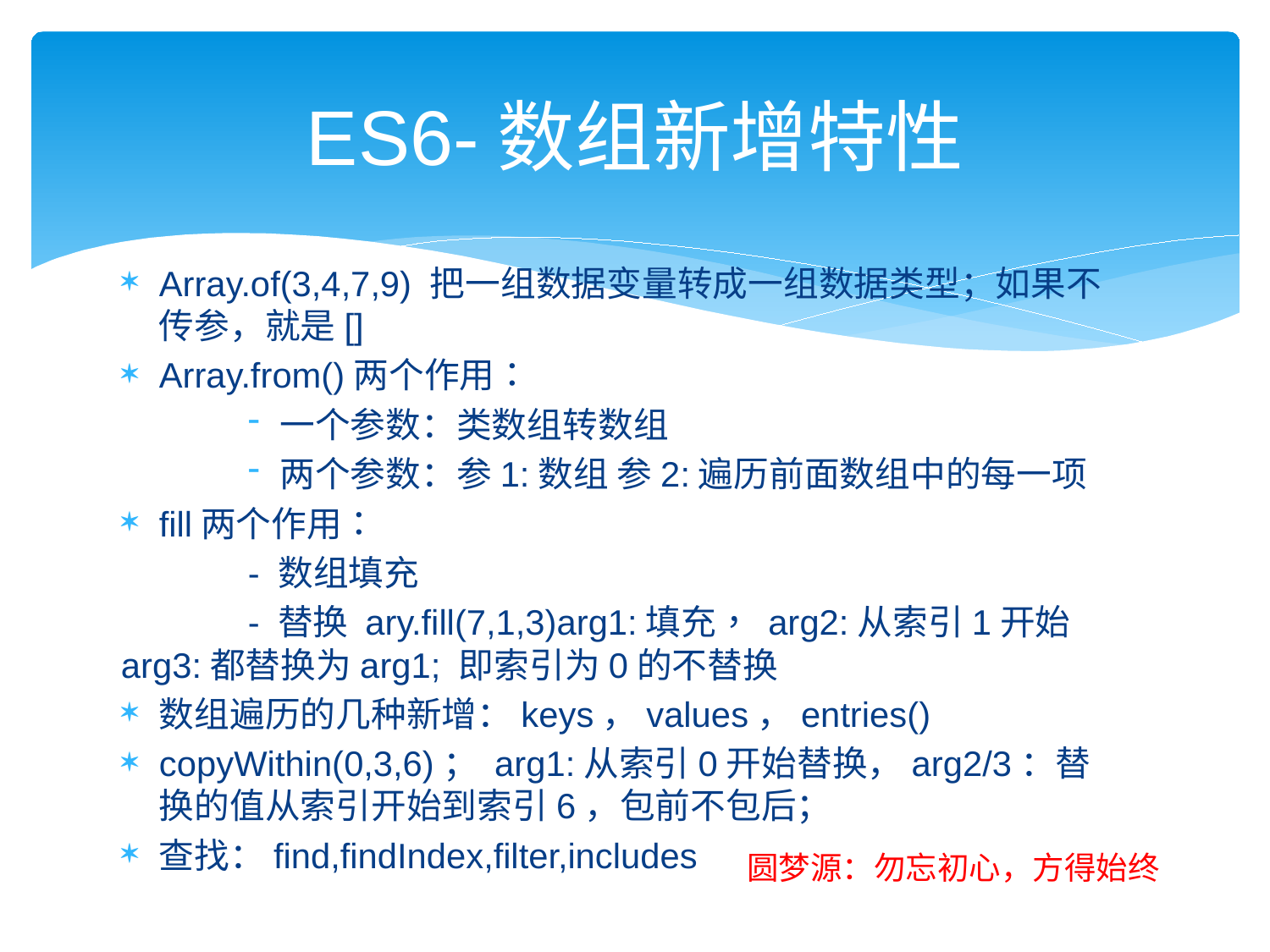

# ES6-数组新增特性
Array.of(3,4,7,9) 把一组数据变量转成一组数据类型；如果不传参，就是[]
Array.from()两个作用：
一个参数：类数组转数组
两个参数：参1:数组 参2:遍历前面数组中的每一项
fill两个作用：
	- 数组填充
	- 替换 ary.fill(7,1,3)arg1:填充， arg2:从索引1开始 arg3:都替换为arg1; 即索引为0的不替换
数组遍历的几种新增：keys，values，entries()
copyWithin(0,3,6)； arg1:从索引0开始替换，arg2/3：替换的值从索引开始到索引6，包前不包后；
查找：find,findIndex,filter,includes